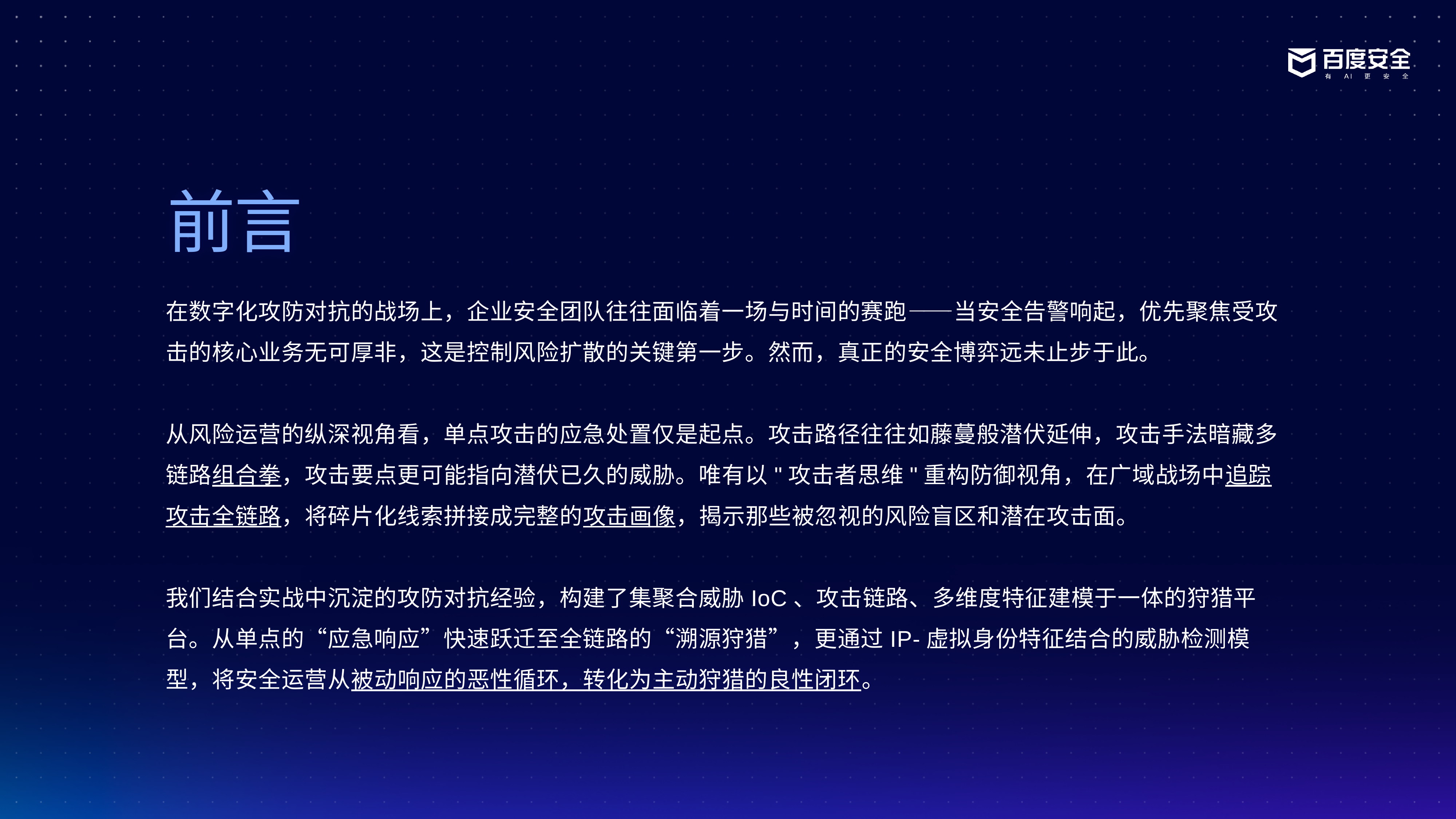

前言
在数字化攻防对抗的战场上，企业安全团队往往面临着一场与时间的赛跑——当安全告警响起，优先聚焦受攻击的核心业务无可厚非，这是控制风险扩散的关键第一步。然而，真正的安全博弈远未止步于此。

从风险运营的纵深视角看，单点攻击的应急处置仅是起点。攻击路径往往如藤蔓般潜伏延伸，攻击手法暗藏多链路组合拳，攻击要点更可能指向潜伏已久的威胁。唯有以"攻击者思维"重构防御视角，在广域战场中追踪攻击全链路，将碎片化线索拼接成完整的攻击画像，揭示那些被忽视的风险盲区和潜在攻击面。

我们结合实战中沉淀的攻防对抗经验，构建了集聚合威胁IoC、攻击链路、多维度特征建模于一体的狩猎平台。从单点的“应急响应”快速跃迁至全链路的“溯源狩猎”，更通过IP-虚拟身份特征结合的威胁检测模型，将安全运营从被动响应的恶性循环，转化为主动狩猎的良性闭环。